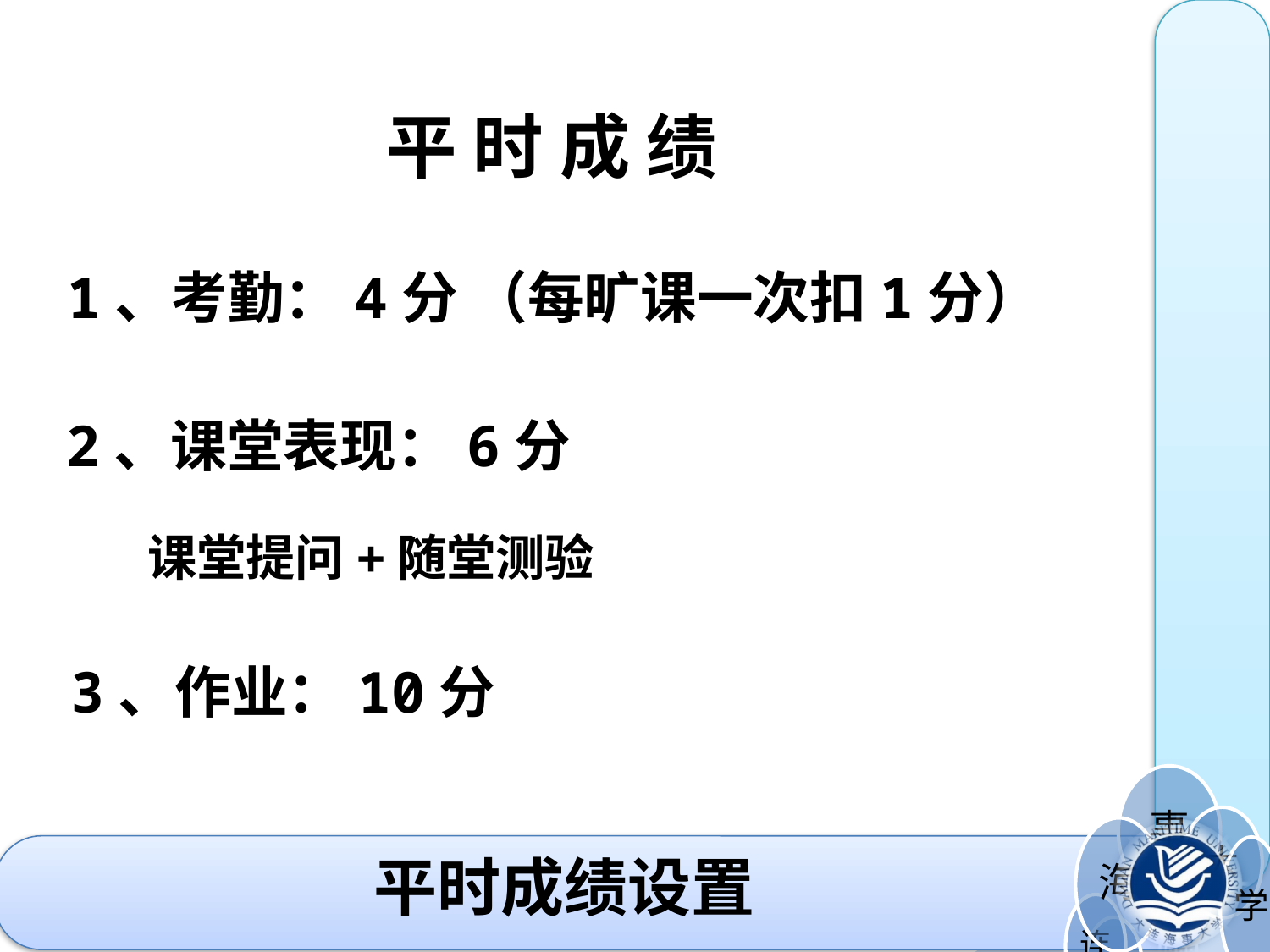

平 时 成 绩
1、考勤：4分 （每旷课一次扣1分）
2、课堂表现：6分
课堂提问+随堂测验
3、作业：10分
# 平时成绩设置